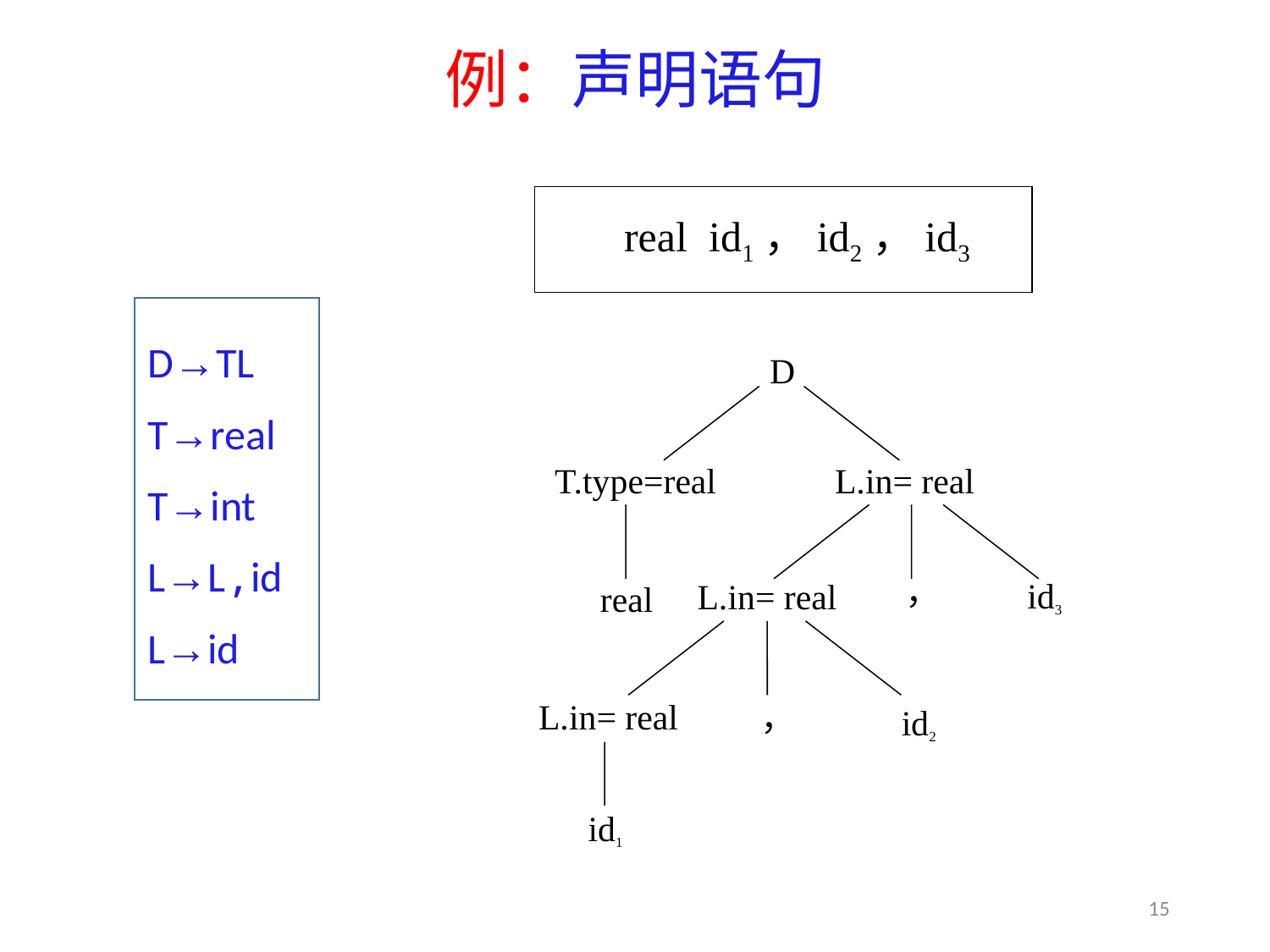

# 例：声明语句

real  id1，id2，id3
D

T.type=real
L.in= real

，
id3
L.in= real
real

L.in= real
，
id2

id1
D→TL
T→real
T→int
L→L,id
L→id
15